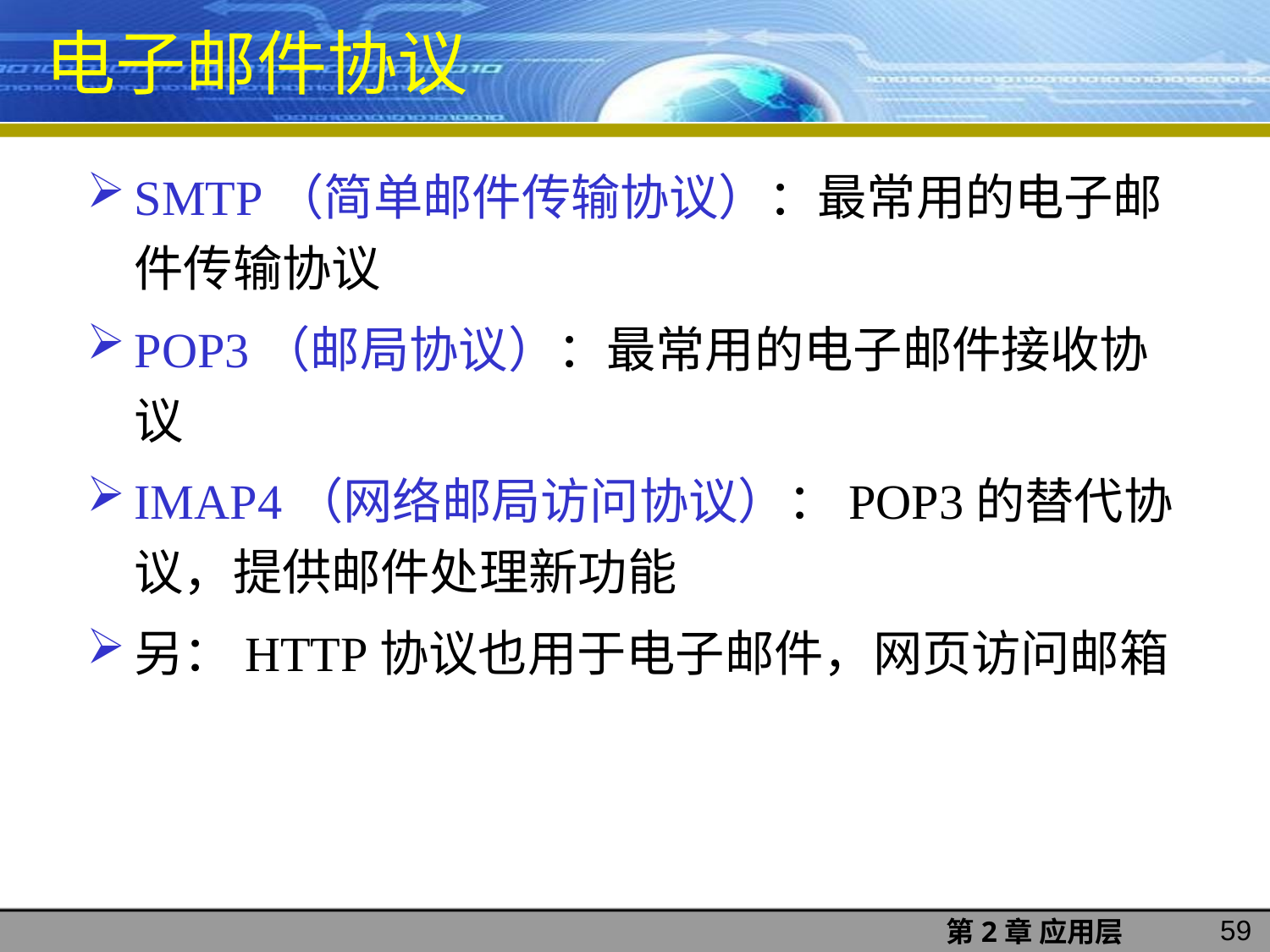

电子邮件协议
SMTP（简单邮件传输协议）：最常用的电子邮件传输协议
POP3（邮局协议）：最常用的电子邮件接收协议
IMAP4（网络邮局访问协议）：POP3的替代协议，提供邮件处理新功能
另：HTTP协议也用于电子邮件，网页访问邮箱
59